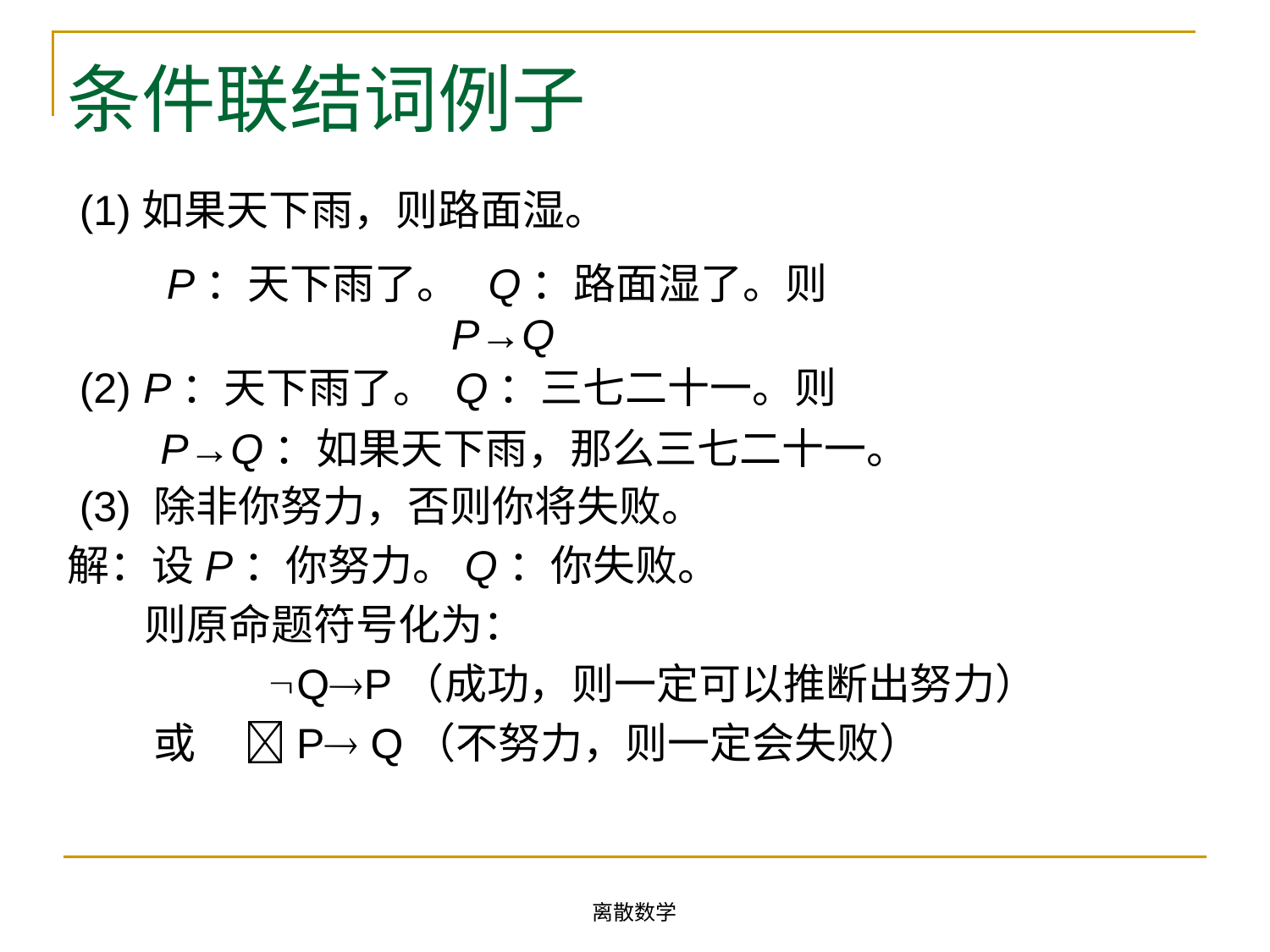

# 条件联结词例子
 (1)如果天下雨，则路面湿。

 (2) P：天下雨了。 Q：三七二十一。则

 (3) 除非你努力，否则你将失败。
解：设P：你努力。Q：你失败。
       则原命题符号化为：
                 ¬Q→P（成功，则一定可以推断出努力）
        或     ¬P→ Q（不努力，则一定会失败）

P：天下雨了。  Q：路面湿了。则
 P→Q
P→Q：如果天下雨，那么三七二十一。

28
离散数学